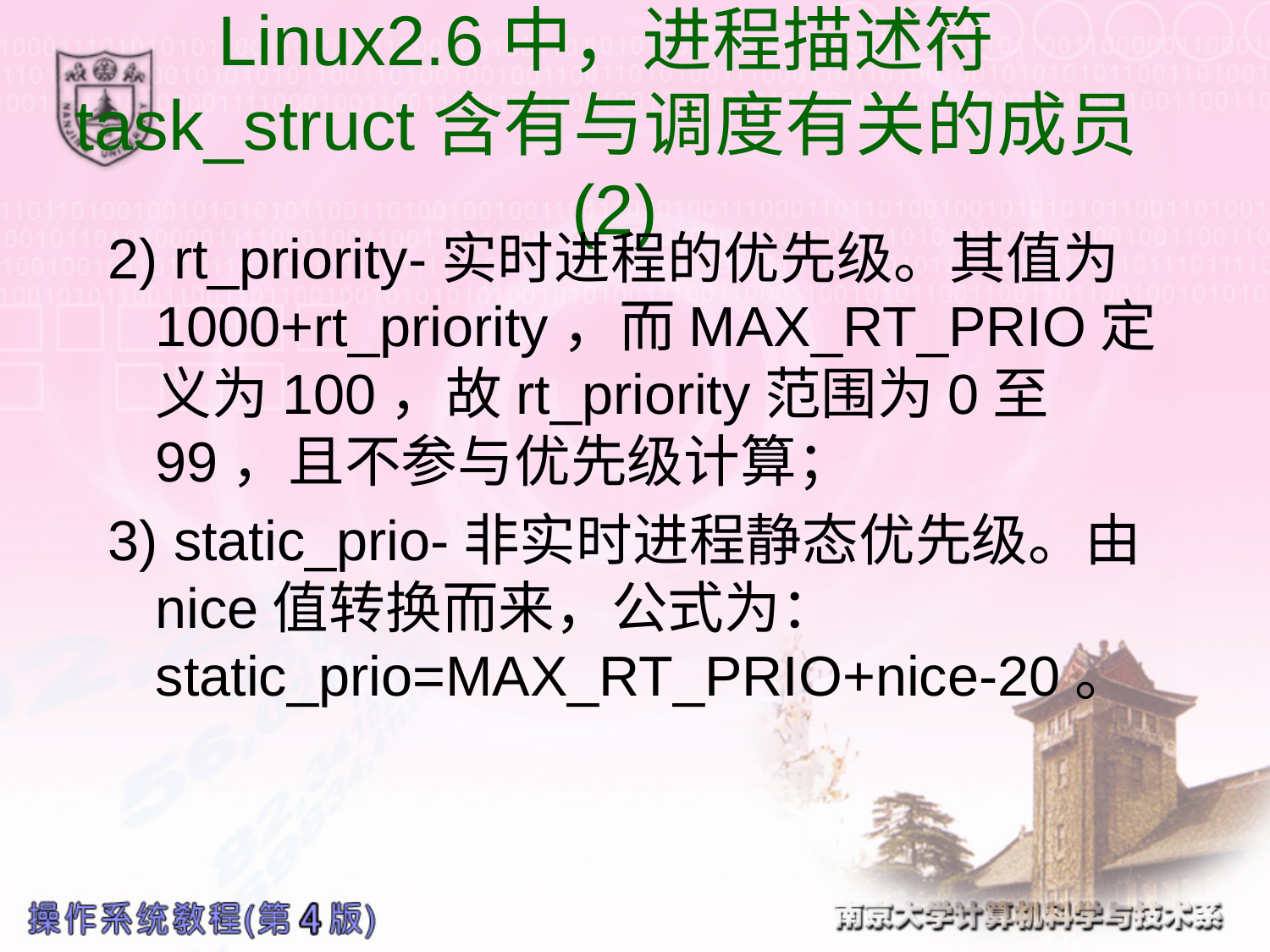

# Linux2.6中，进程描述符task_struct含有与调度有关的成员(2)
2) rt_priority-实时进程的优先级。其值为1000+rt_priority，而MAX_RT_PRIO定义为100，故rt_priority范围为0至99，且不参与优先级计算；
3) static_prio-非实时进程静态优先级。由nice值转换而来，公式为：static_prio=MAX_RT_PRIO+nice-20。